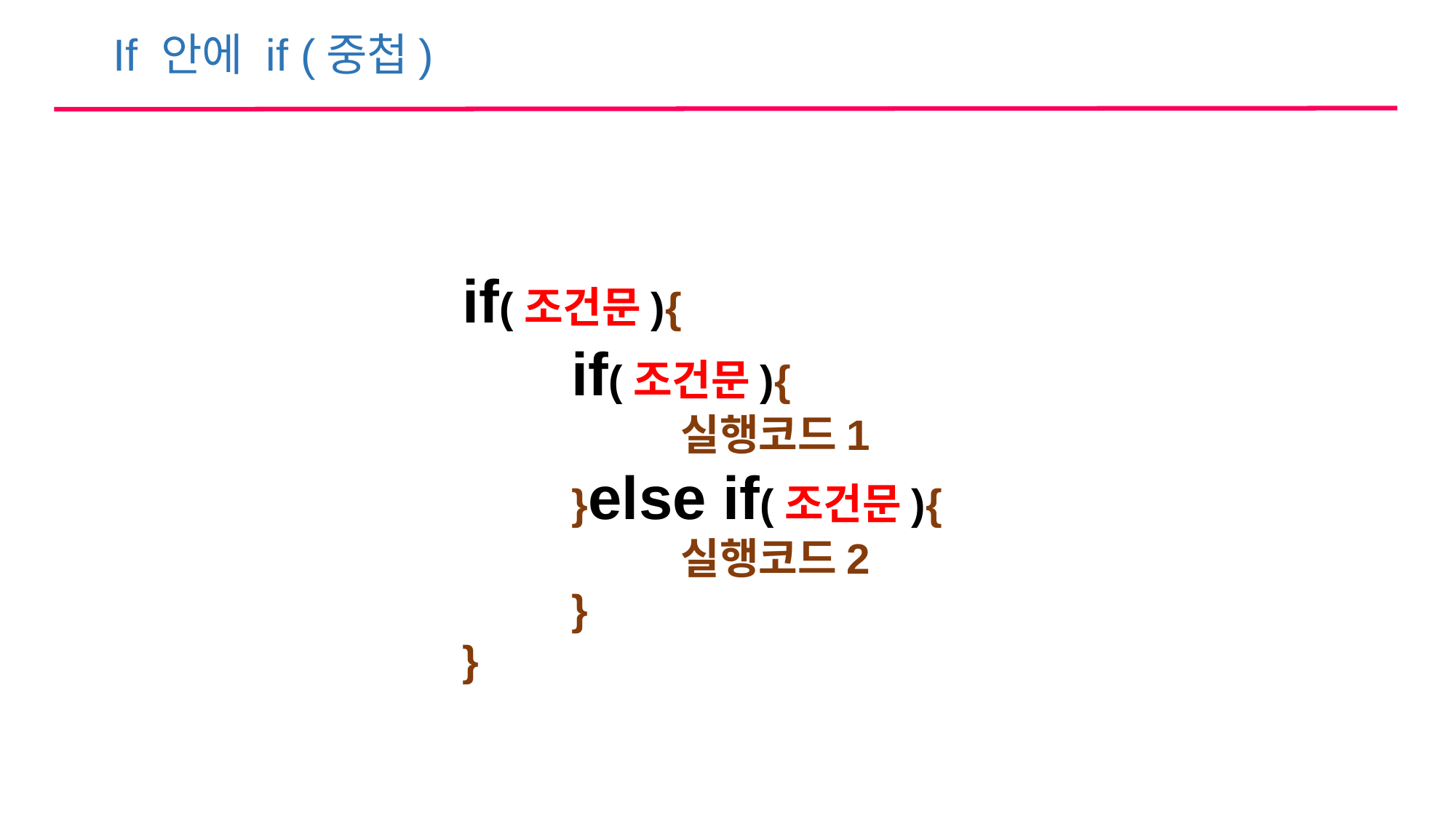

If 안에 if (중첩)
if(조건문){
	if(조건문){
		실행코드1
	}else if(조건문){
		실행코드2
	}
}